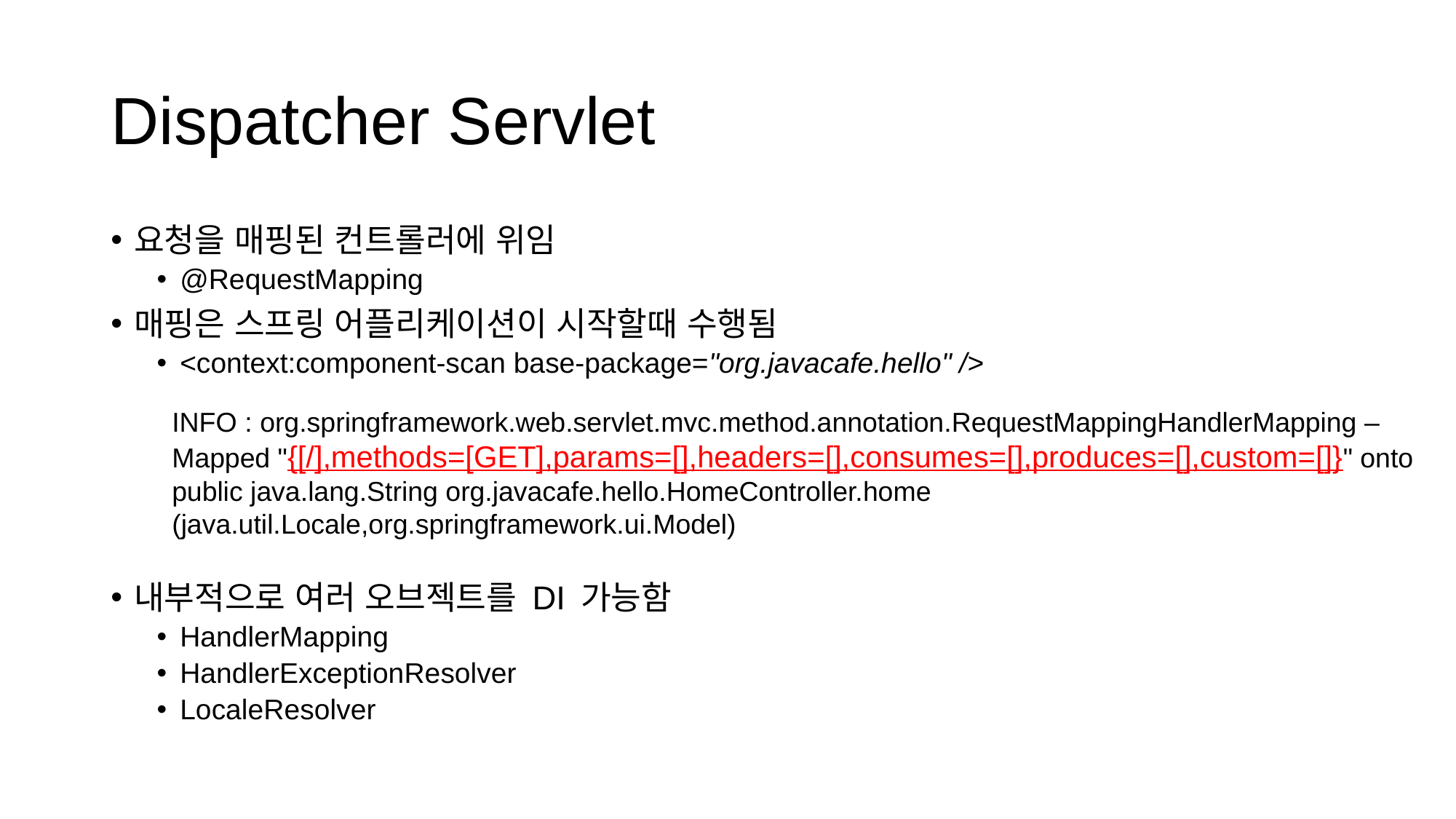

# Dispatcher Servlet
요청을 매핑된 컨트롤러에 위임
@RequestMapping
매핑은 스프링 어플리케이션이 시작할때 수행됨
<context:component-scan base-package="org.javacafe.hello" />

내부적으로 여러 오브젝트를 DI 가능함
HandlerMapping
HandlerExceptionResolver
LocaleResolver

INFO : org.springframework.web.servlet.mvc.method.annotation.RequestMappingHandlerMapping –
Mapped "{[/],methods=[GET],params=[],headers=[],consumes=[],produces=[],custom=[]}" onto
public java.lang.String org.javacafe.hello.HomeController.home
(java.util.Locale,org.springframework.ui.Model)